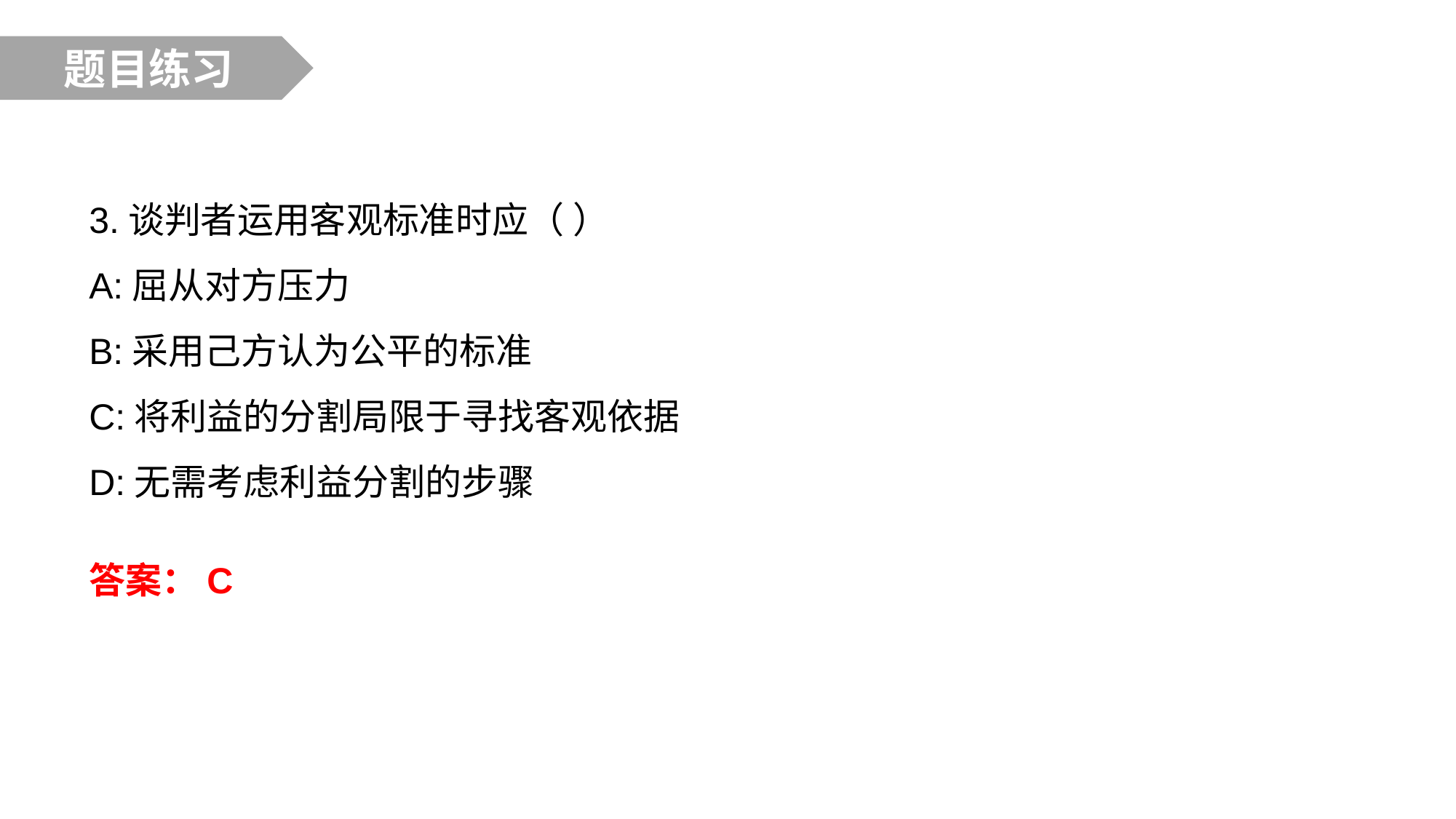

题目练习
3.谈判者运用客观标准时应（ ）
A:屈从对方压力
B:采用己方认为公平的标准
C:将利益的分割局限于寻找客观依据
D:无需考虑利益分割的步骤
答案：C